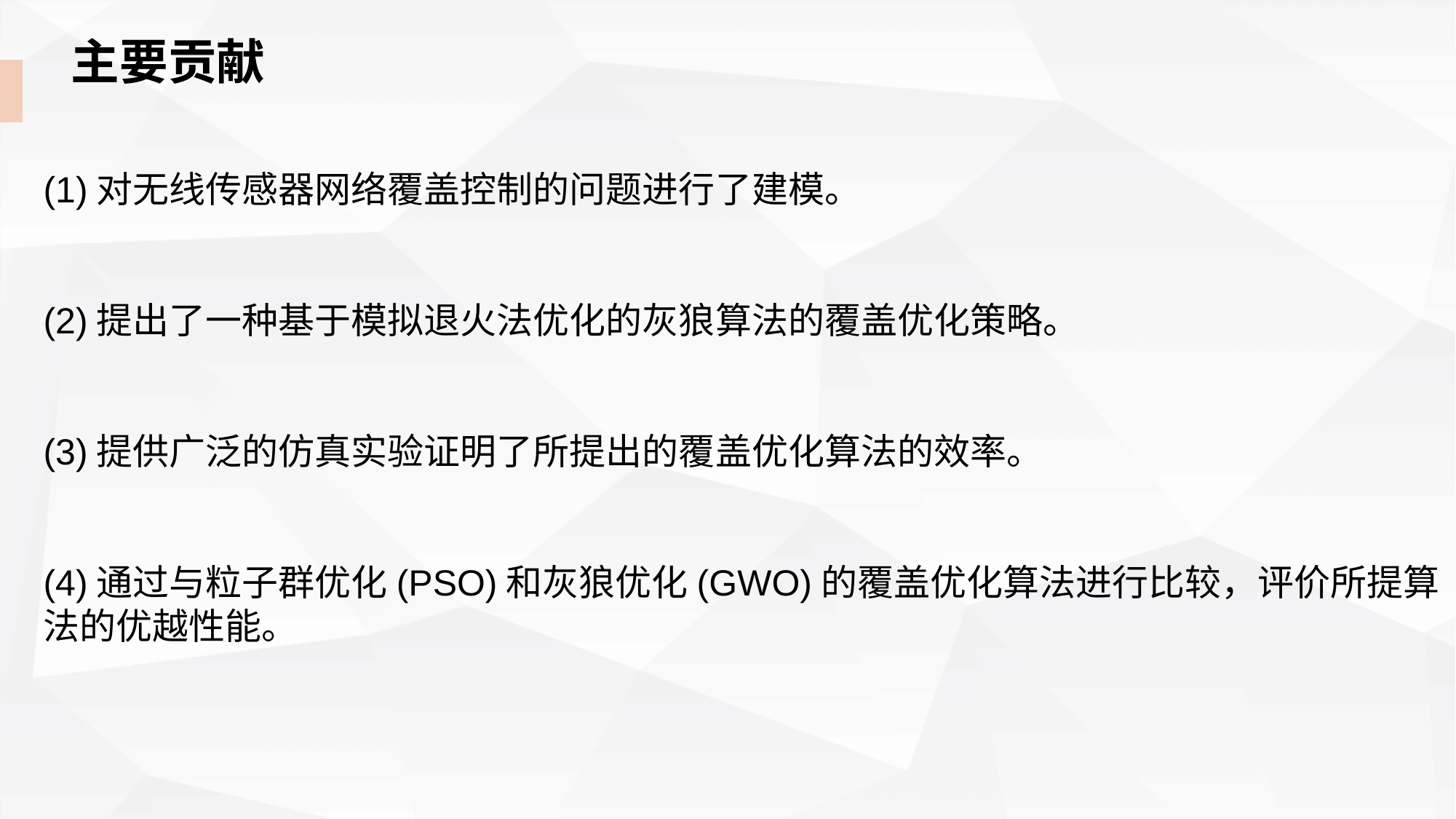

主要贡献

(1)对无线传感器网络覆盖控制的问题进行了建模。

(2)提出了一种基于模拟退火法优化的灰狼算法的覆盖优化策略。

(3)提供广泛的仿真实验证明了所提出的覆盖优化算法的效率。

(4)通过与粒子群优化(PSO)和灰狼优化(GWO)的覆盖优化算法进行比较，评价所提算
法的优越性能。